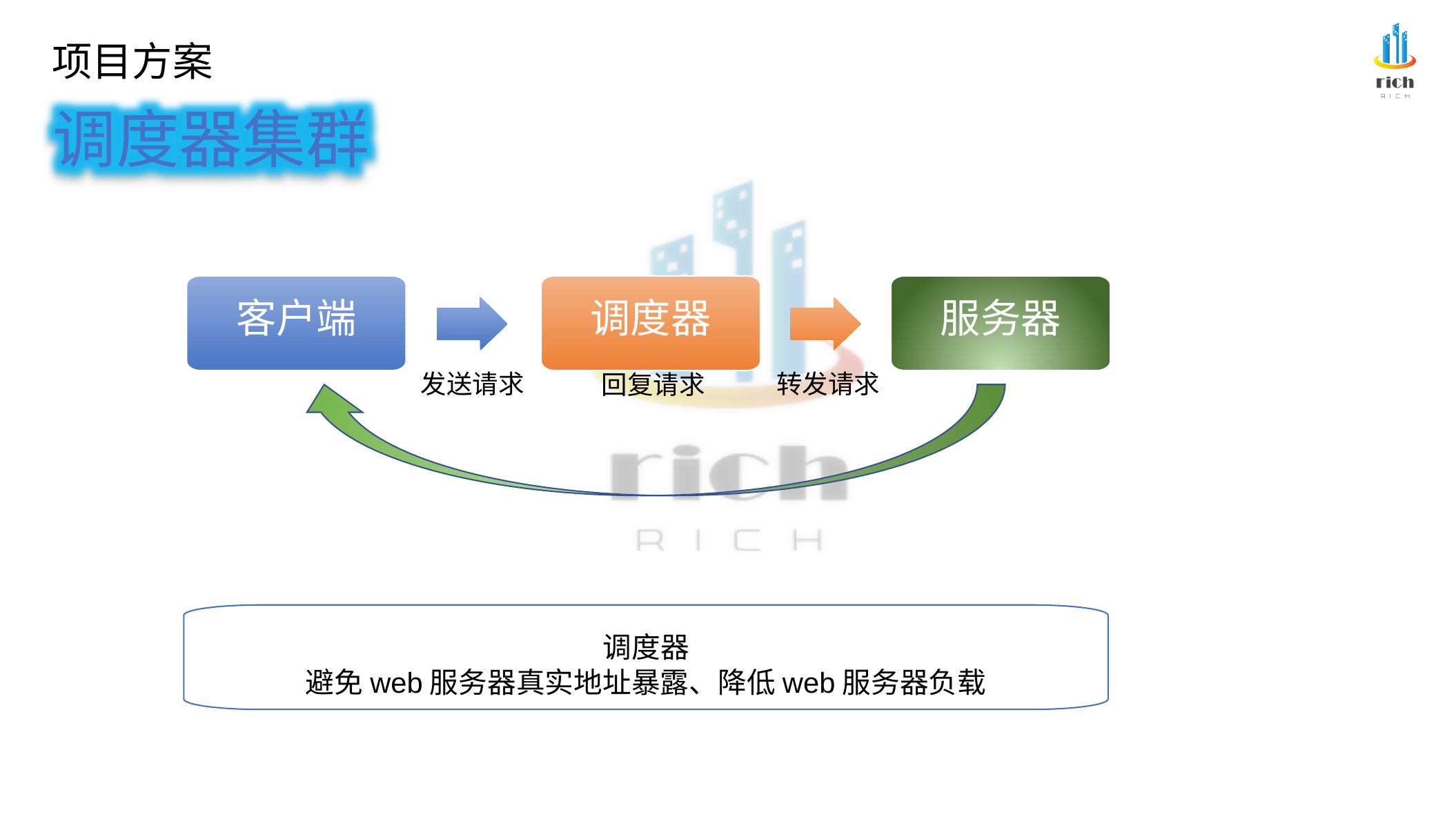

项目方案
调度器集群
客户端
调度器
服务器

调度器
避免web服务器真实地址暴露、降低web服务器负载
发送请求
转发请求

回复请求